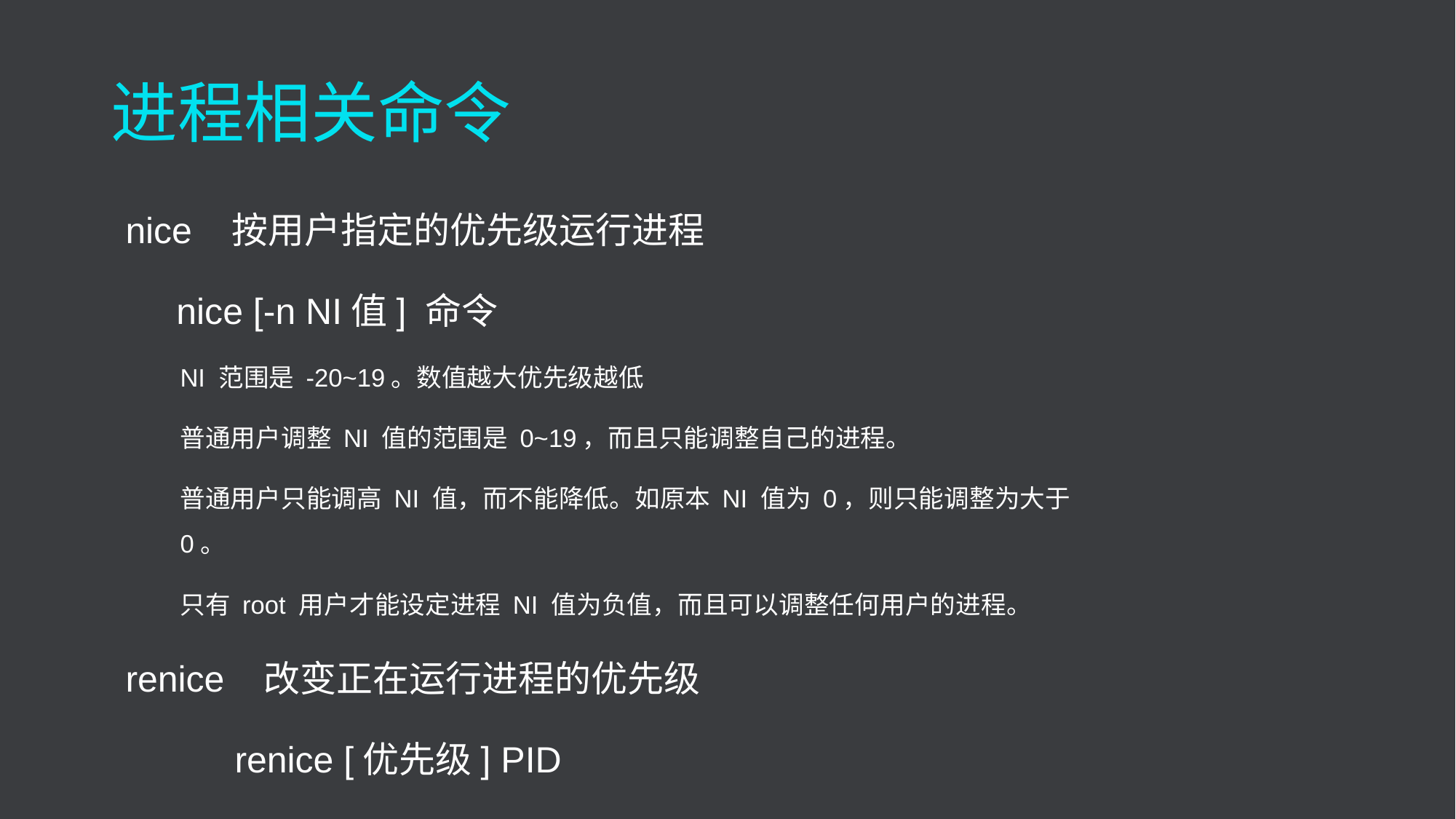

进程相关命令
nice   按用户指定的优先级运行进程
     nice [-n NI值] 命令
NI 范围是 -20~19。数值越大优先级越低
普通用户调整 NI 值的范围是 0~19，而且只能调整自己的进程。
普通用户只能调高 NI 值，而不能降低。如原本 NI 值为 0，则只能调整为大于 0。
只有 root 用户才能设定进程 NI 值为负值，而且可以调整任何用户的进程。
renice   改变正在运行进程的优先级
	renice [优先级] PID